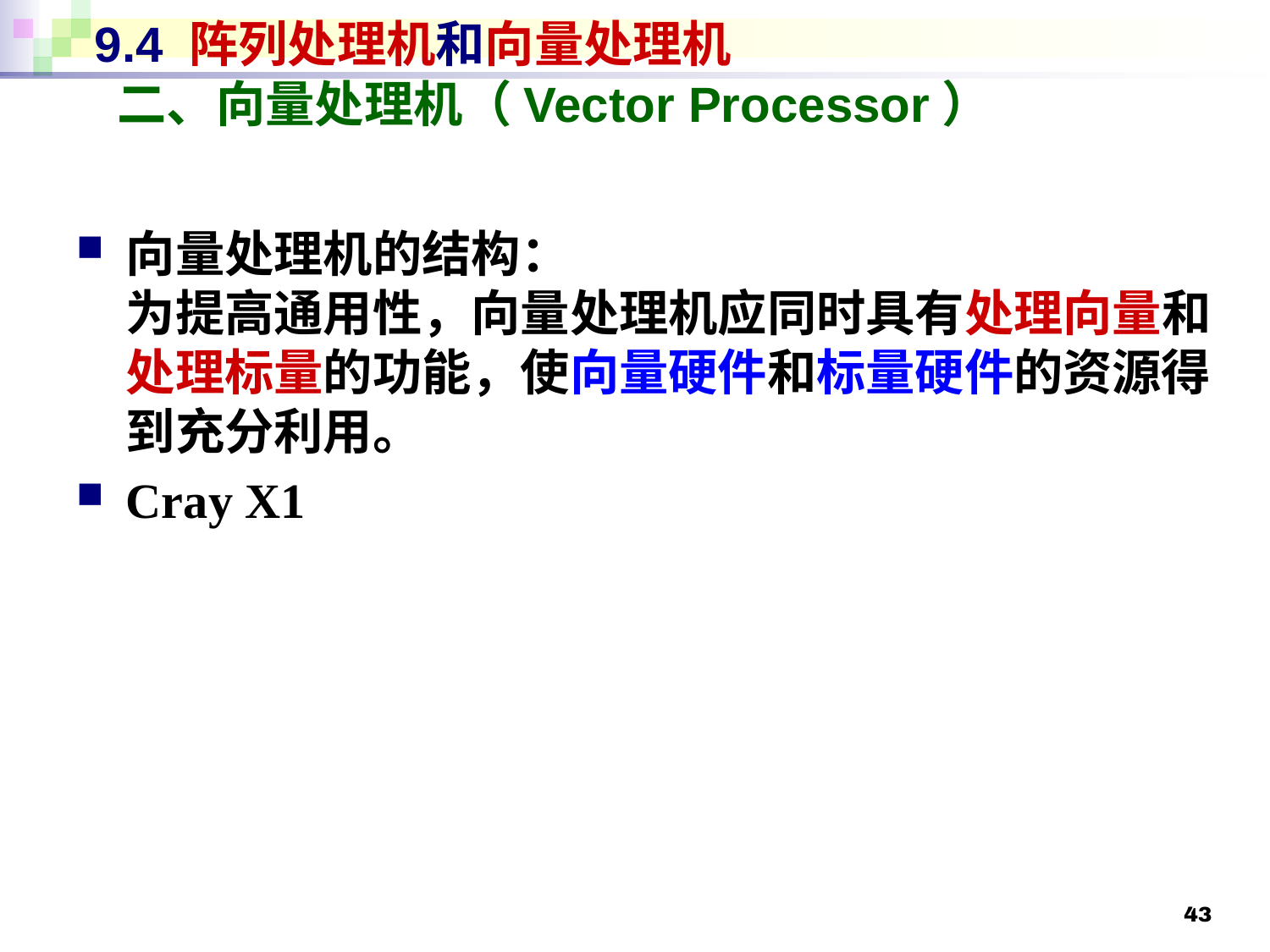

# 9.4 阵列处理机和向量处理机
二、向量处理机（Vector Processor）
向量处理机的结构：
为提高通用性，向量处理机应同时具有处理向量和处理标量的功能，使向量硬件和标量硬件的资源得到充分利用。
Cray X1
43